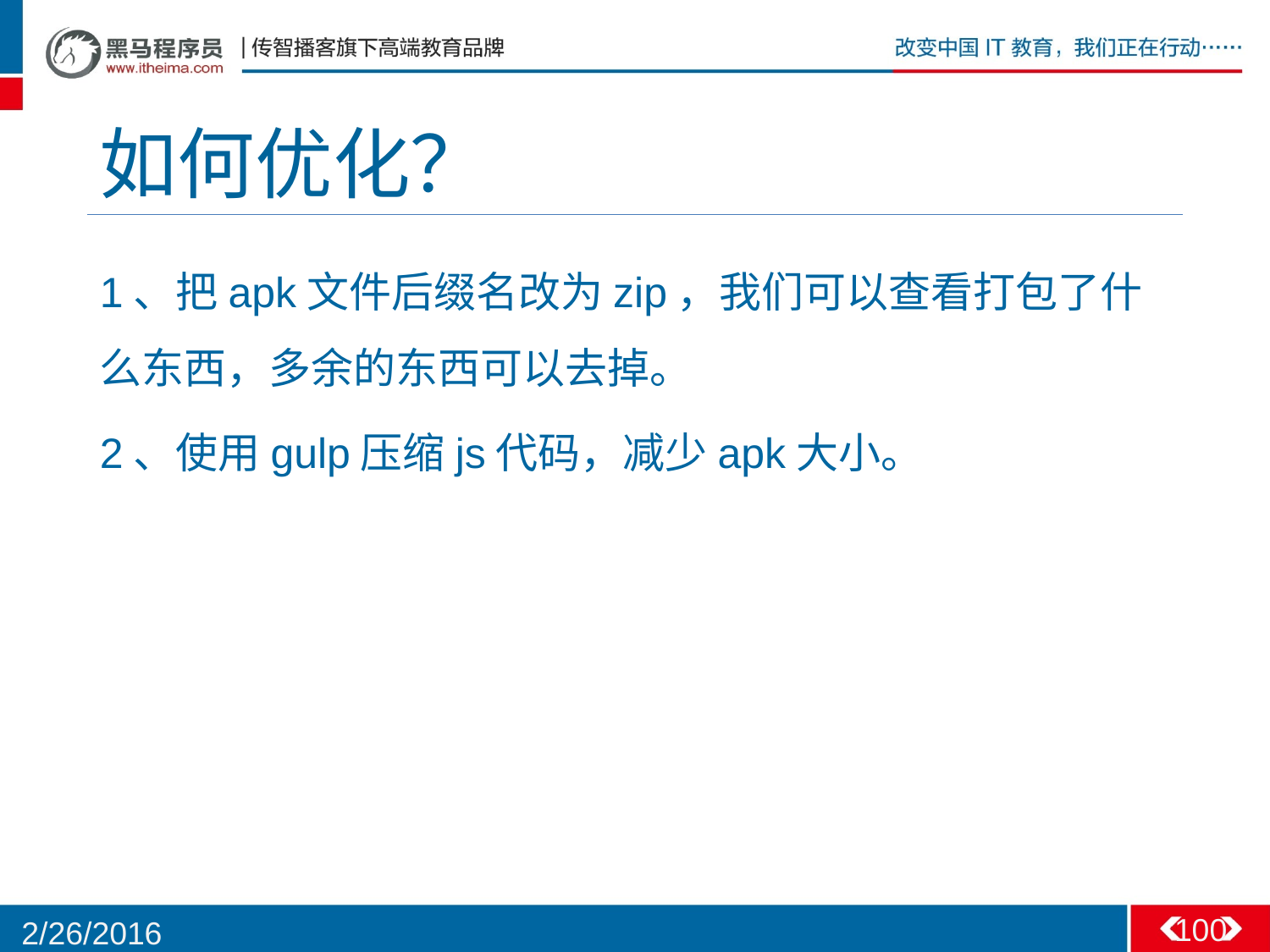

# 如何优化？
1、把apk文件后缀名改为zip，我们可以查看打包了什么东西，多余的东西可以去掉。
2、使用gulp压缩js代码，减少apk大小。
100

2/26/2016